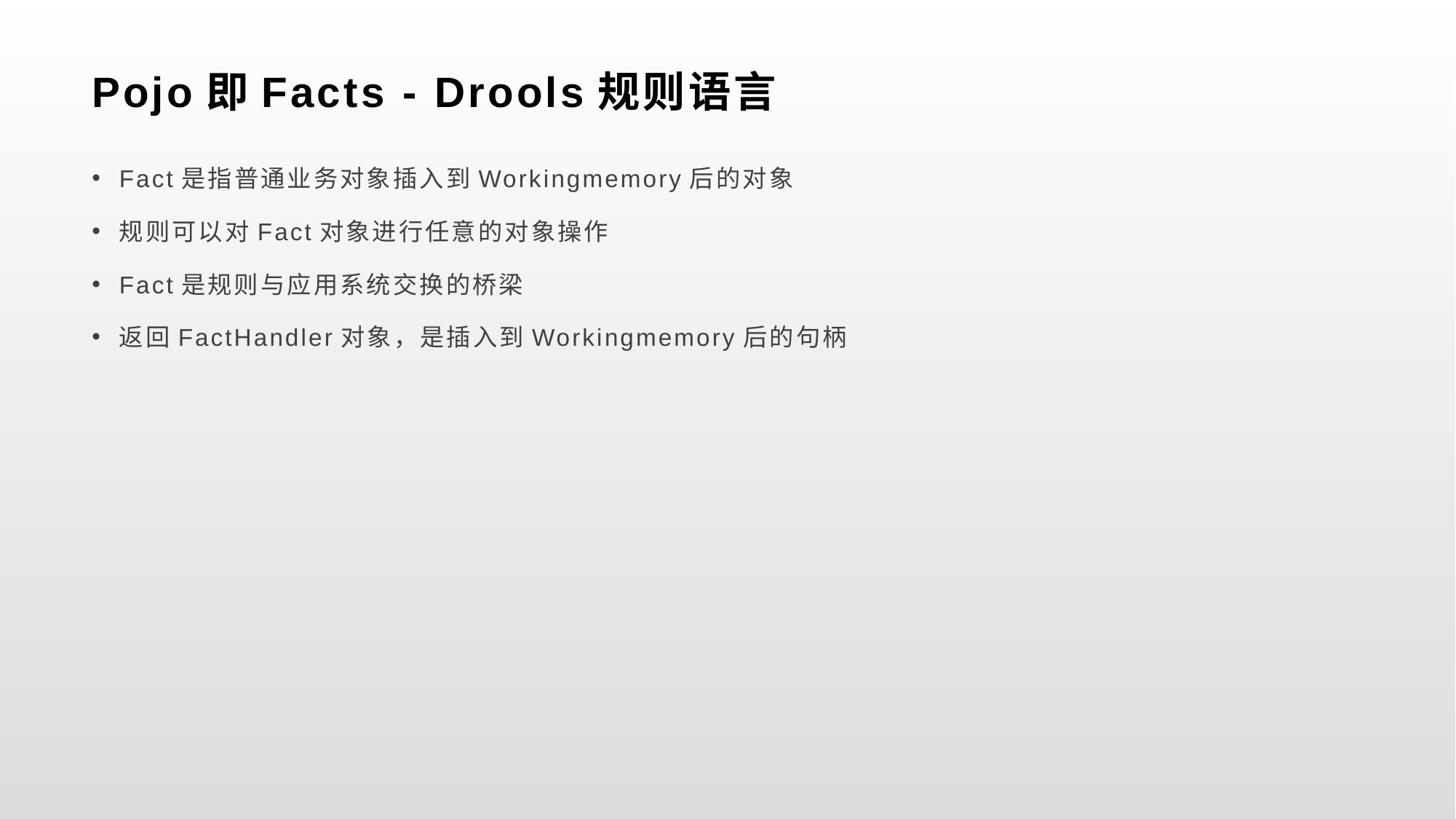

# Pojo即Facts - Drools规则语言
Fact是指普通业务对象插入到Workingmemory后的对象
规则可以对Fact对象进行任意的对象操作
Fact是规则与应用系统交换的桥梁
返回FactHandler对象，是插入到Workingmemory后的句柄